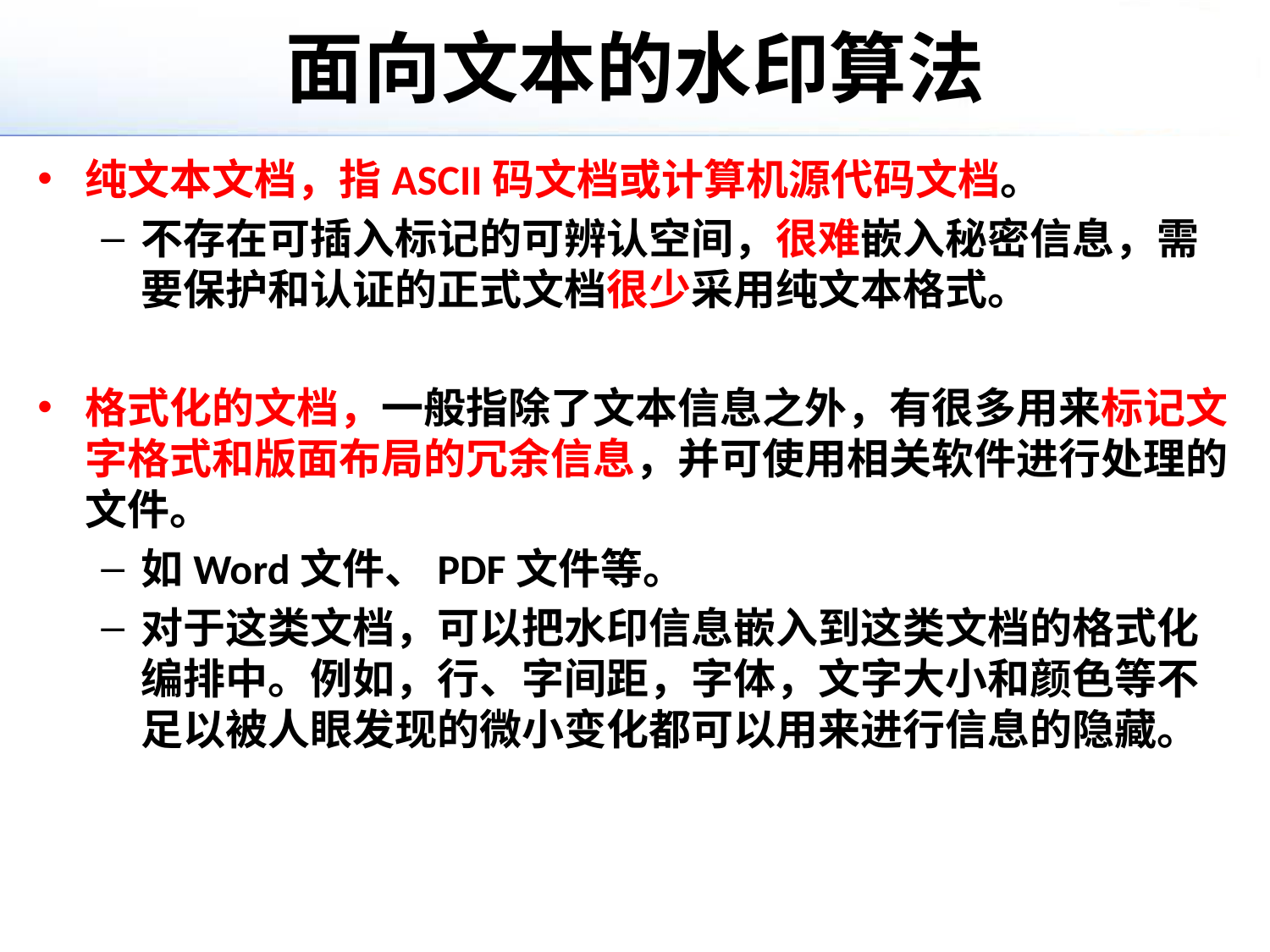

# 面向文本的水印算法
纯文本文档，指ASCII码文档或计算机源代码文档。
不存在可插入标记的可辨认空间，很难嵌入秘密信息，需要保护和认证的正式文档很少采用纯文本格式。

格式化的文档，一般指除了文本信息之外，有很多用来标记文字格式和版面布局的冗余信息，并可使用相关软件进行处理的文件。
如Word文件、PDF文件等。
对于这类文档，可以把水印信息嵌入到这类文档的格式化编排中。例如，行、字间距，字体，文字大小和颜色等不足以被人眼发现的微小变化都可以用来进行信息的隐藏。